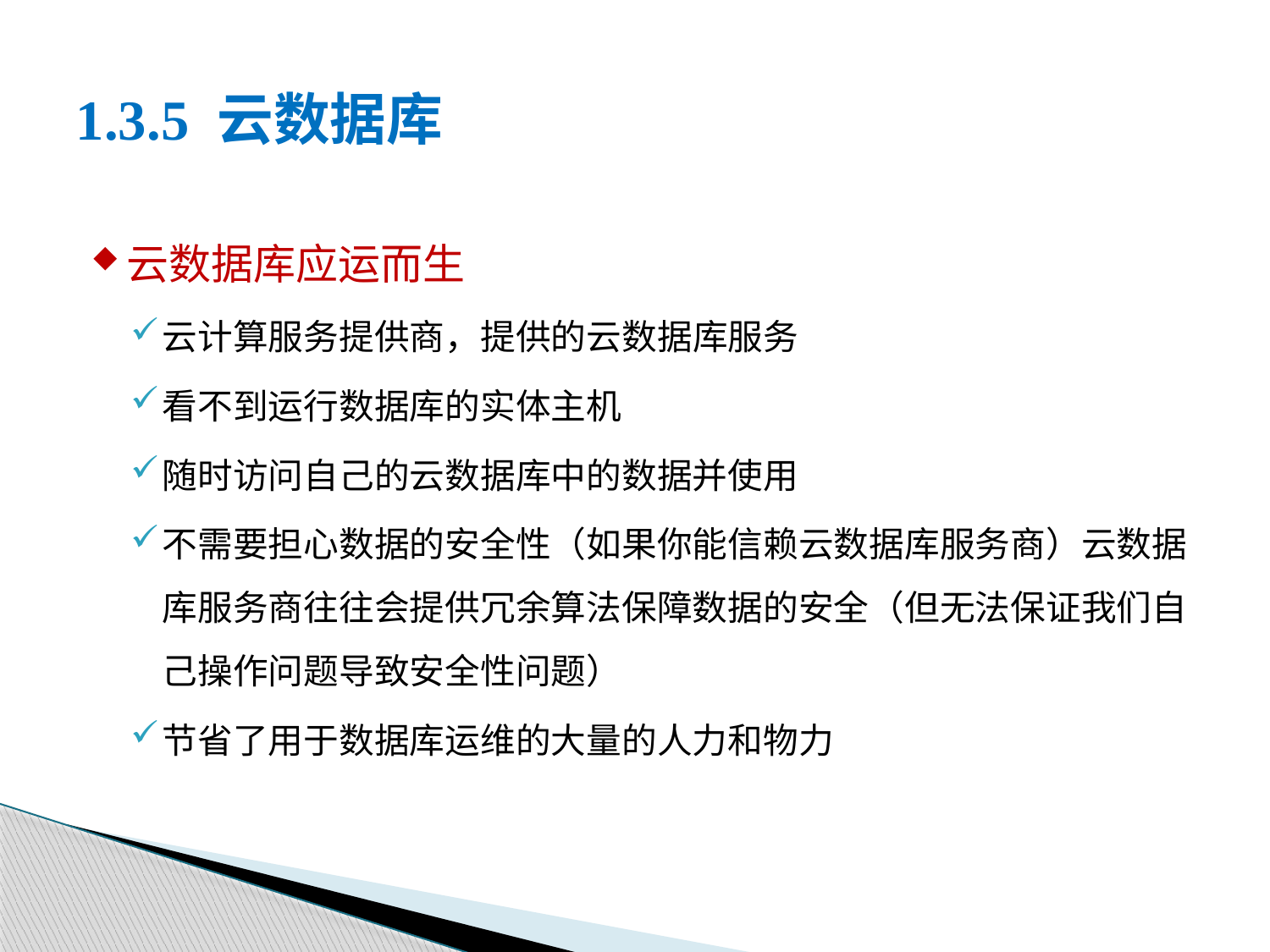

# 1.3.5 云数据库
云数据库应运而生
云计算服务提供商，提供的云数据库服务
看不到运行数据库的实体主机
随时访问自己的云数据库中的数据并使用
不需要担心数据的安全性（如果你能信赖云数据库服务商）云数据库服务商往往会提供冗余算法保障数据的安全（但无法保证我们自己操作问题导致安全性问题）
节省了用于数据库运维的大量的人力和物力